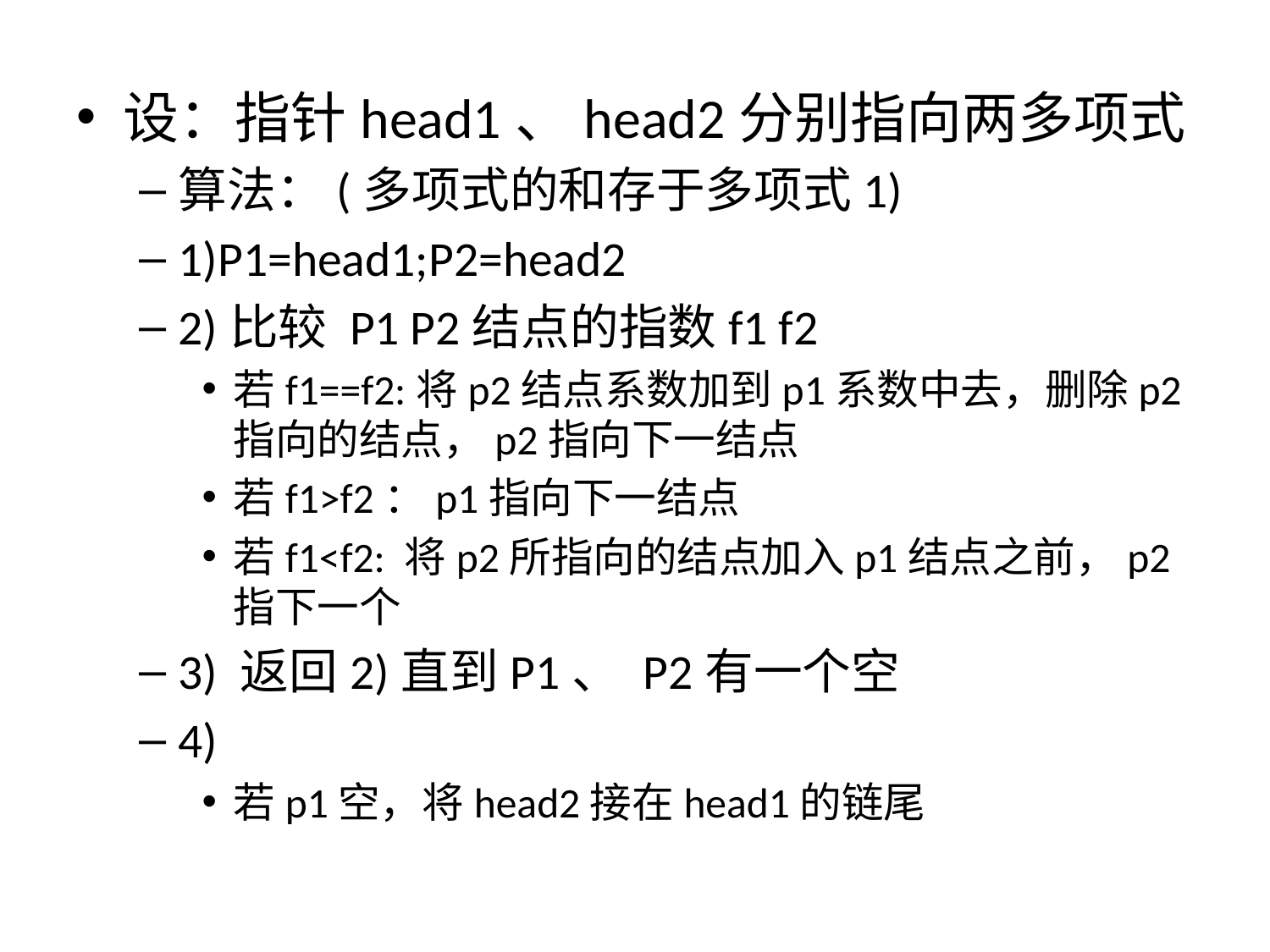

设：指针head1、head2分别指向两多项式
算法：(多项式的和存于多项式1)
1)P1=head1;P2=head2
2)比较 P1 P2结点的指数f1 f2
若f1==f2:将p2结点系数加到p1系数中去，删除p2指向的结点，p2指向下一结点
若f1>f2：p1指向下一结点
若f1<f2: 将p2所指向的结点加入p1结点之前，p2指下一个
3) 返回2)直到P1、 P2有一个空
4)
若p1空，将head2接在head1的链尾